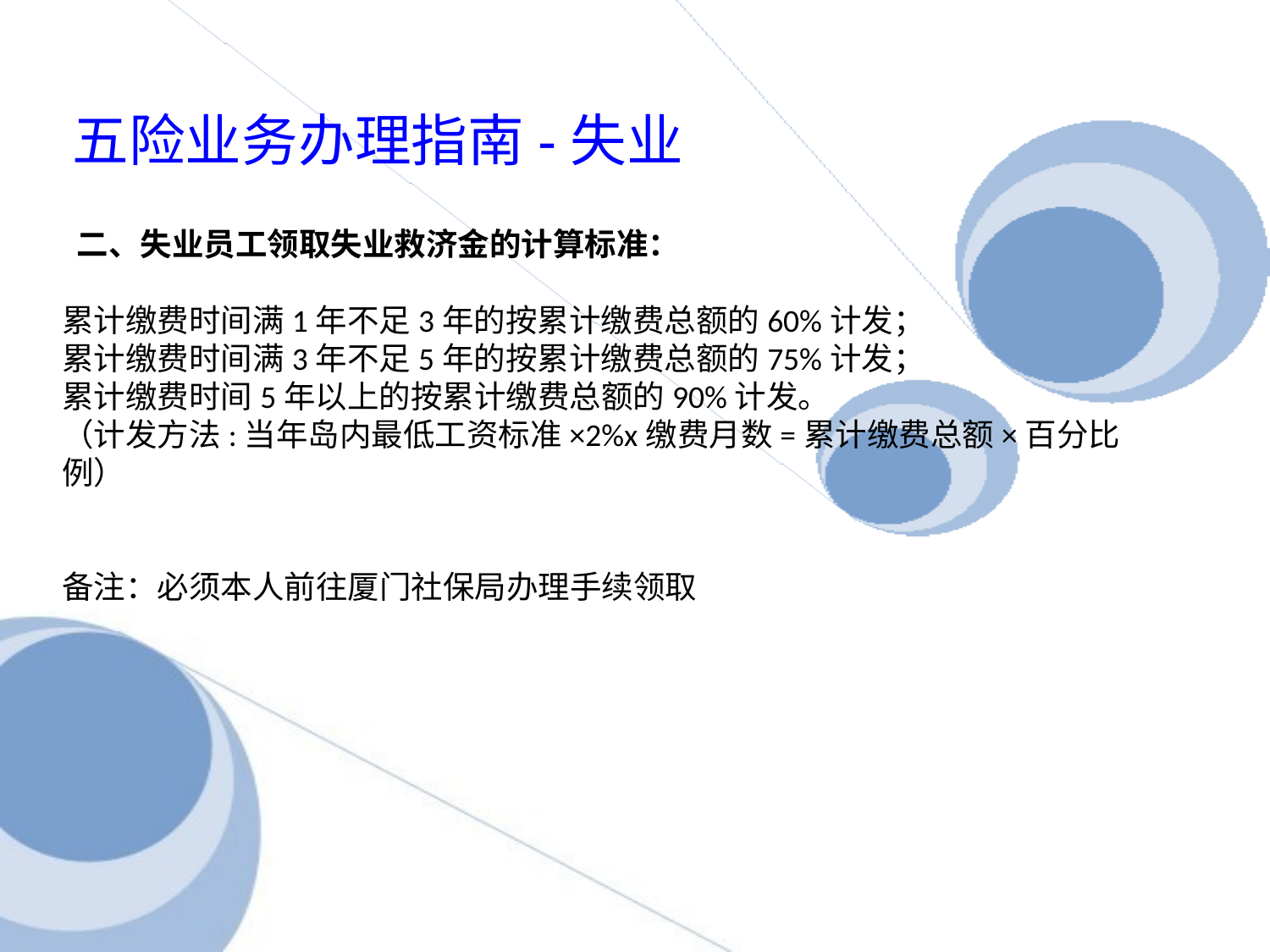

# 五险业务办理指南-失业
 二、失业员工领取失业救济金的计算标准：

累计缴费时间满1年不足3年的按累计缴费总额的60%计发；
累计缴费时间满3年不足5年的按累计缴费总额的75%计发；
累计缴费时间5年以上的按累计缴费总额的90%计发。
（计发方法:当年岛内最低工资标准×2%x缴费月数=累计缴费总额×百分比例）

备注：必须本人前往厦门社保局办理手续领取